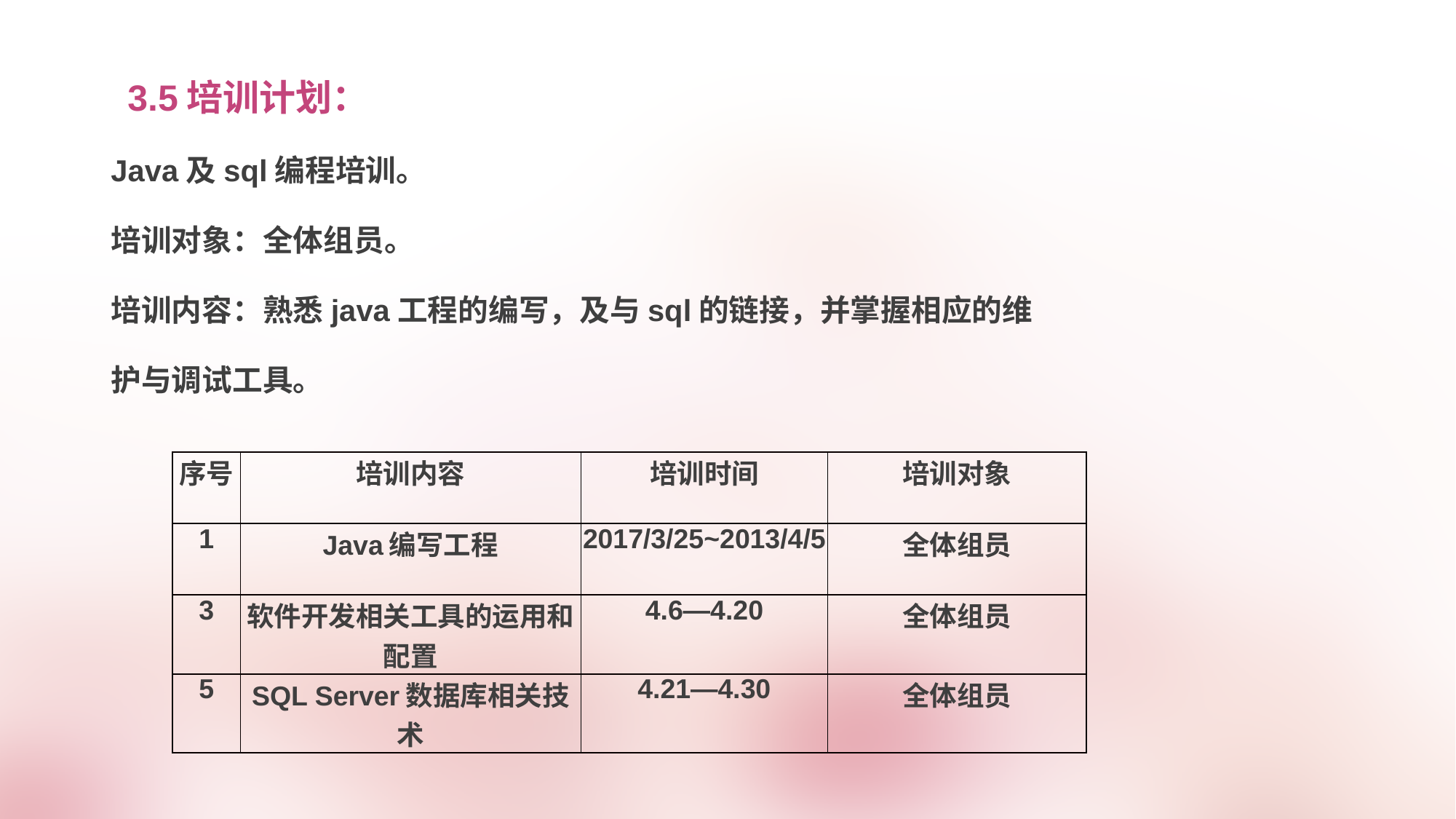

3.5培训计划：
Java及sql编程培训。
培训对象：全体组员。
培训内容：熟悉java工程的编写，及与sql的链接，并掌握相应的维
护与调试工具。

| 序号 | 培训内容 | 培训时间 | 培训对象 |
| --- | --- | --- | --- |
| 1 | Java编写工程 | 2017/3/25~2013/4/5 | 全体组员 |
| 3 | 软件开发相关工具的运用和配置 | 4.6—4.20 | 全体组员 |
| 5 | SQL Server数据库相关技术 | 4.21—4.30 | 全体组员 |